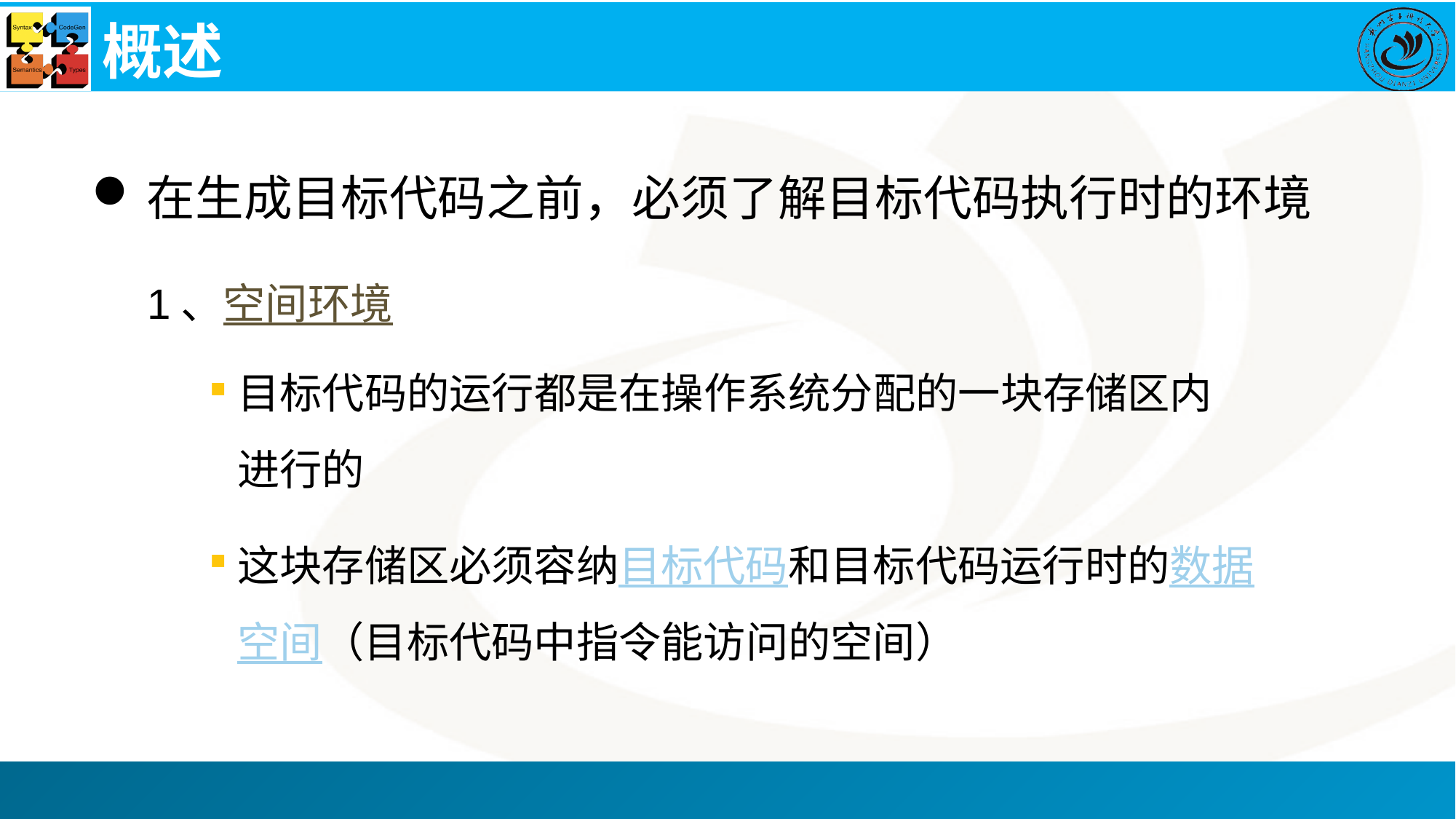

# 概述
在生成目标代码之前，必须了解目标代码执行时的环境
1、空间环境
目标代码的运行都是在操作系统分配的一块存储区内进行的
这块存储区必须容纳目标代码和目标代码运行时的数据空间（目标代码中指令能访问的空间）
3